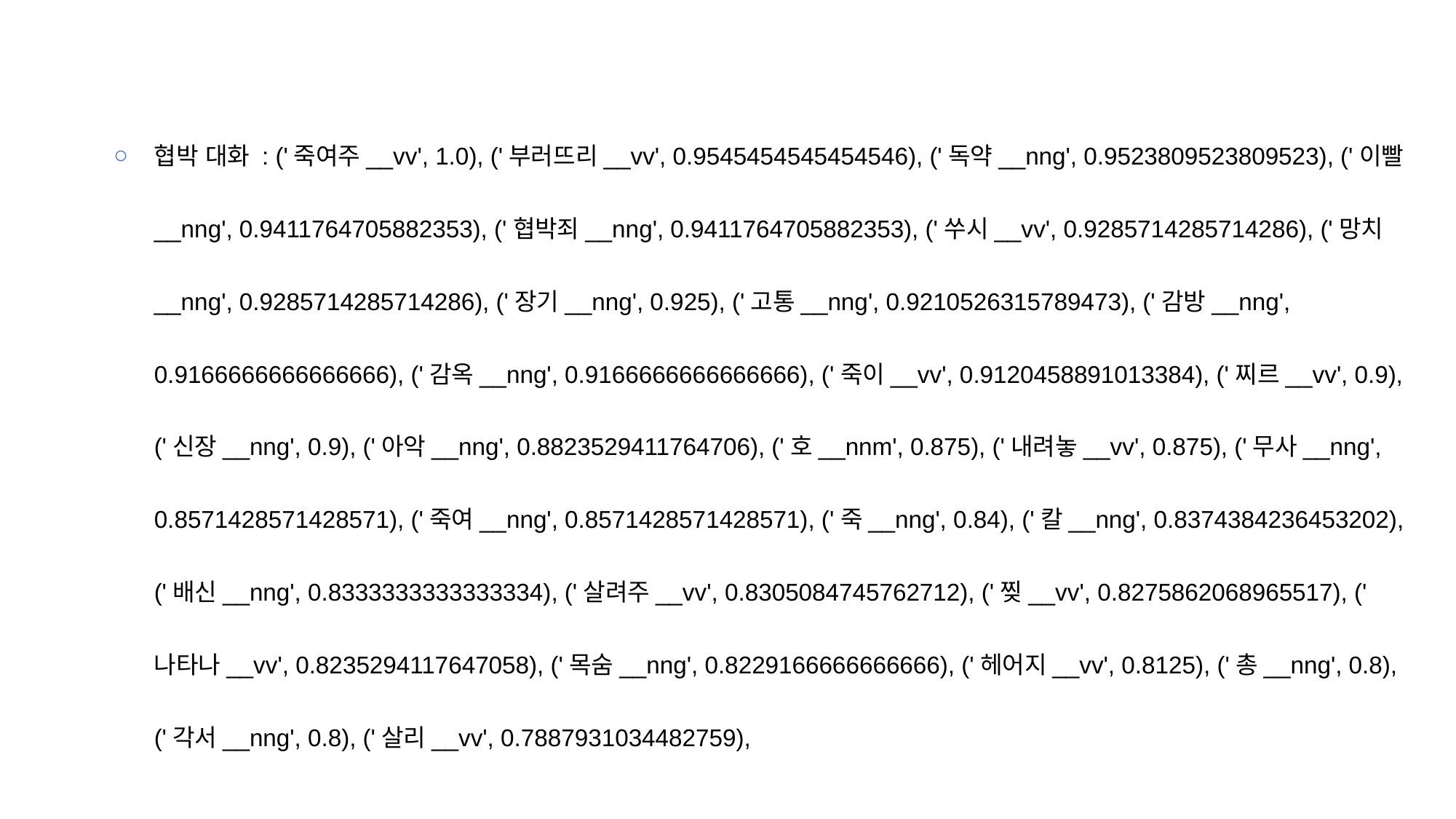

협박 대화 : ('죽여주__vv', 1.0), ('부러뜨리__vv', 0.9545454545454546), ('독약__nng', 0.9523809523809523), ('이빨__nng', 0.9411764705882353), ('협박죄__nng', 0.9411764705882353), ('쑤시__vv', 0.9285714285714286), ('망치__nng', 0.9285714285714286), ('장기__nng', 0.925), ('고통__nng', 0.9210526315789473), ('감방__nng', 0.9166666666666666), ('감옥__nng', 0.9166666666666666), ('죽이__vv', 0.9120458891013384), ('찌르__vv', 0.9), ('신장__nng', 0.9), ('아악__nng', 0.8823529411764706), ('호__nnm', 0.875), ('내려놓__vv', 0.875), ('무사__nng', 0.8571428571428571), ('죽여__nng', 0.8571428571428571), ('죽__nng', 0.84), ('칼__nng', 0.8374384236453202), ('배신__nng', 0.8333333333333334), ('살려주__vv', 0.8305084745762712), ('찢__vv', 0.8275862068965517), ('나타나__vv', 0.8235294117647058), ('목숨__nng', 0.8229166666666666), ('헤어지__vv', 0.8125), ('총__nng', 0.8), ('각서__nng', 0.8), ('살리__vv', 0.7887931034482759),